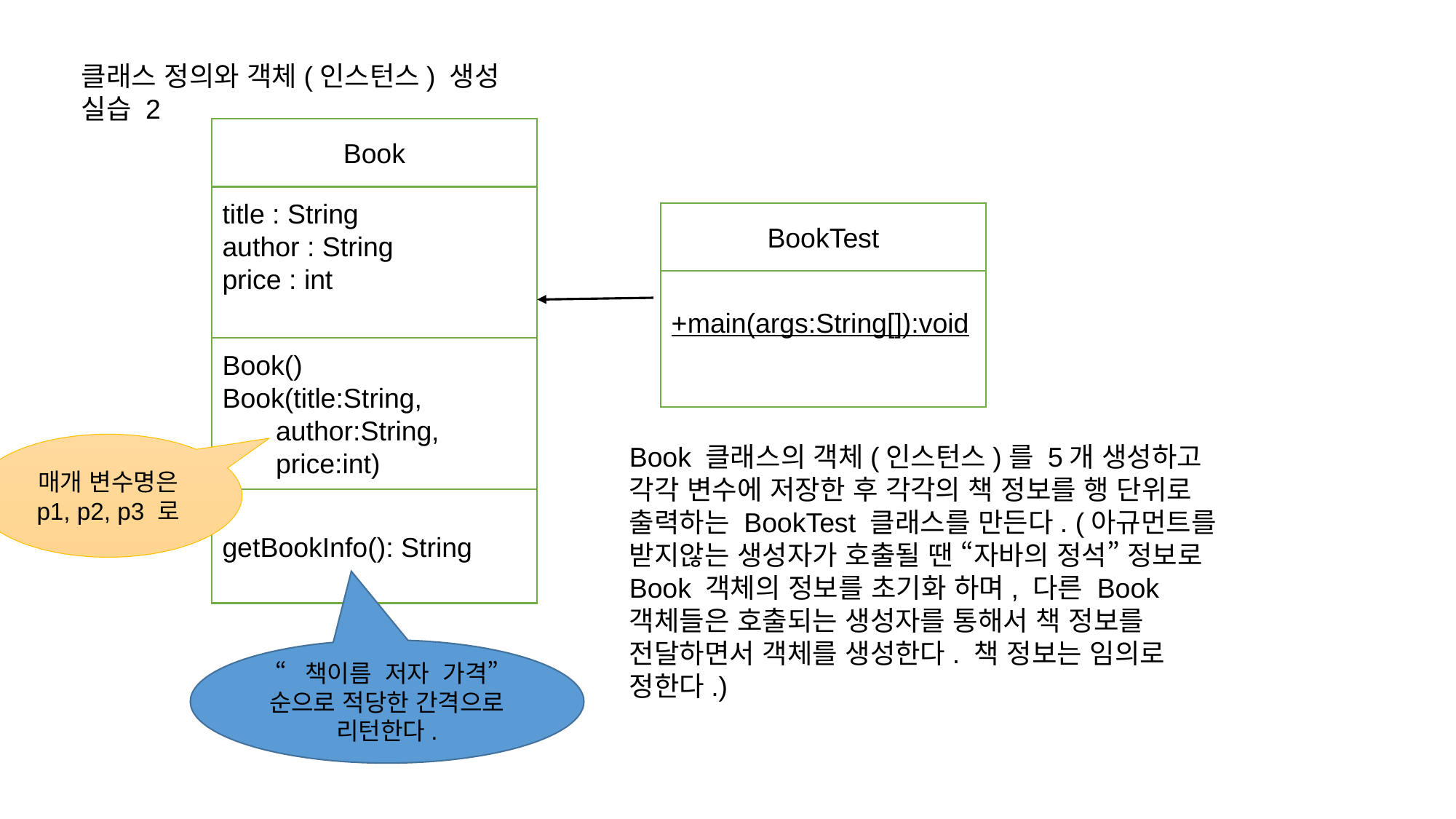

클래스 정의와 객체(인스턴스) 생성 실습 2
Book
title : String
author : String
price : int

Book()
Book(title:String,
       author:String,
       price:int)
getBookInfo(): String
BookTest
+main(args:String[]):void

매개 변수명은 p1, p2, p3 로
Book 클래스의 객체(인스턴스)를 5개 생성하고 각각 변수에 저장한 후 각각의 책 정보를 행 단위로 출력하는 BookTest 클래스를 만든다. (아규먼트를 받지않는 생성자가 호출될 땐 “자바의 정석” 정보로 Book 객체의 정보를 초기화 하며, 다른 Book 객체들은 호출되는 생성자를 통해서 책 정보를 전달하면서 객체를 생성한다. 책 정보는 임의로 정한다.)
“책이름  저자  가격”순으로 적당한 간격으로 리턴한다.